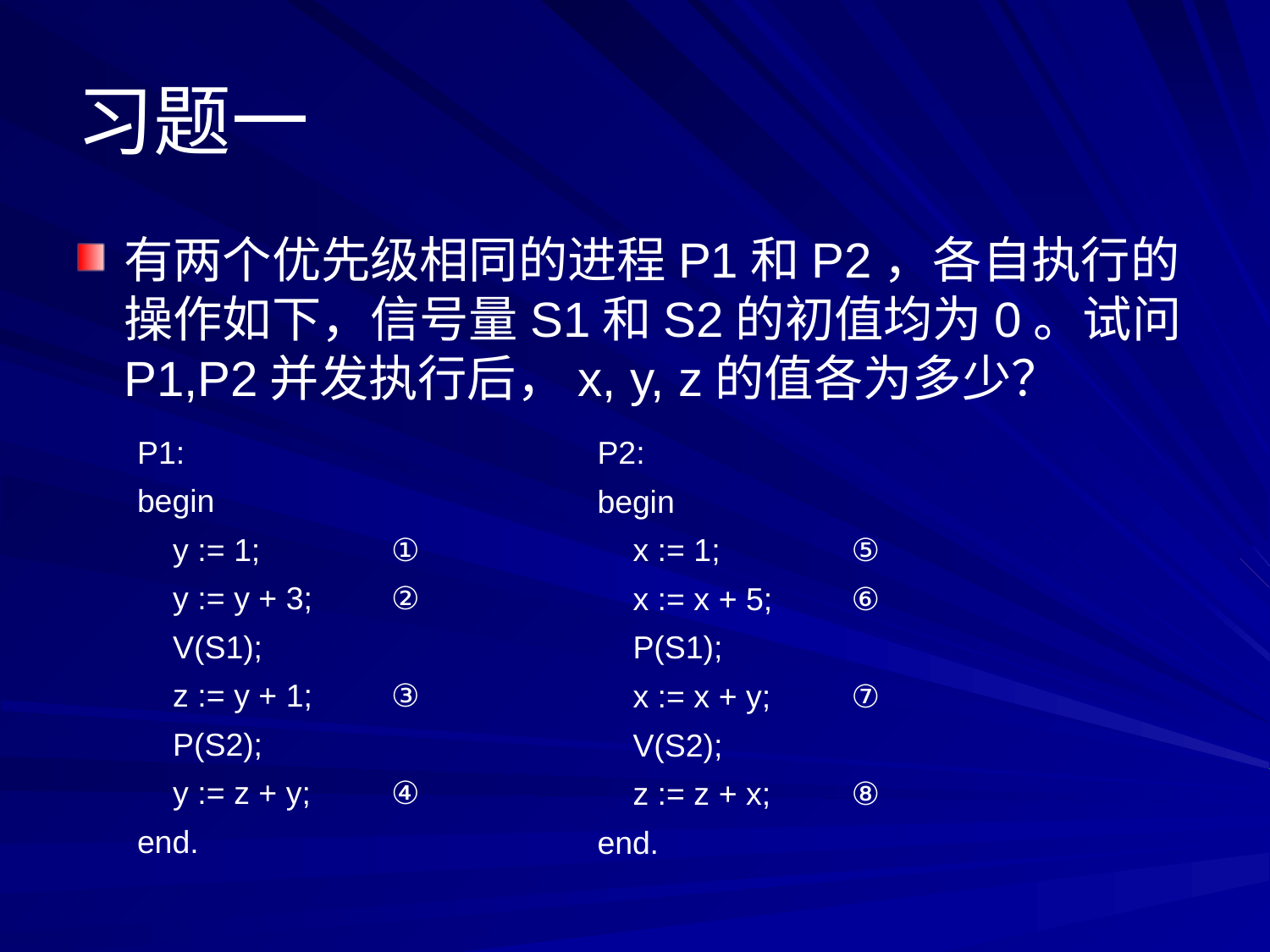

# 习题一
有两个优先级相同的进程P1和P2，各自执行的操作如下，信号量S1和S2的初值均为0。试问P1,P2并发执行后，x, y, z的值各为多少？

P1:
begin
    y := 1;		①
    y := y + 3;	②
    V(S1);
    z := y + 1;	③
    P(S2);
    y := z + y;	④
end.
P2:
begin
    x := 1;		⑤
    x := x + 5;	⑥
    P(S1);
    x := x + y;	⑦
    V(S2);
    z := z + x;	⑧
end.